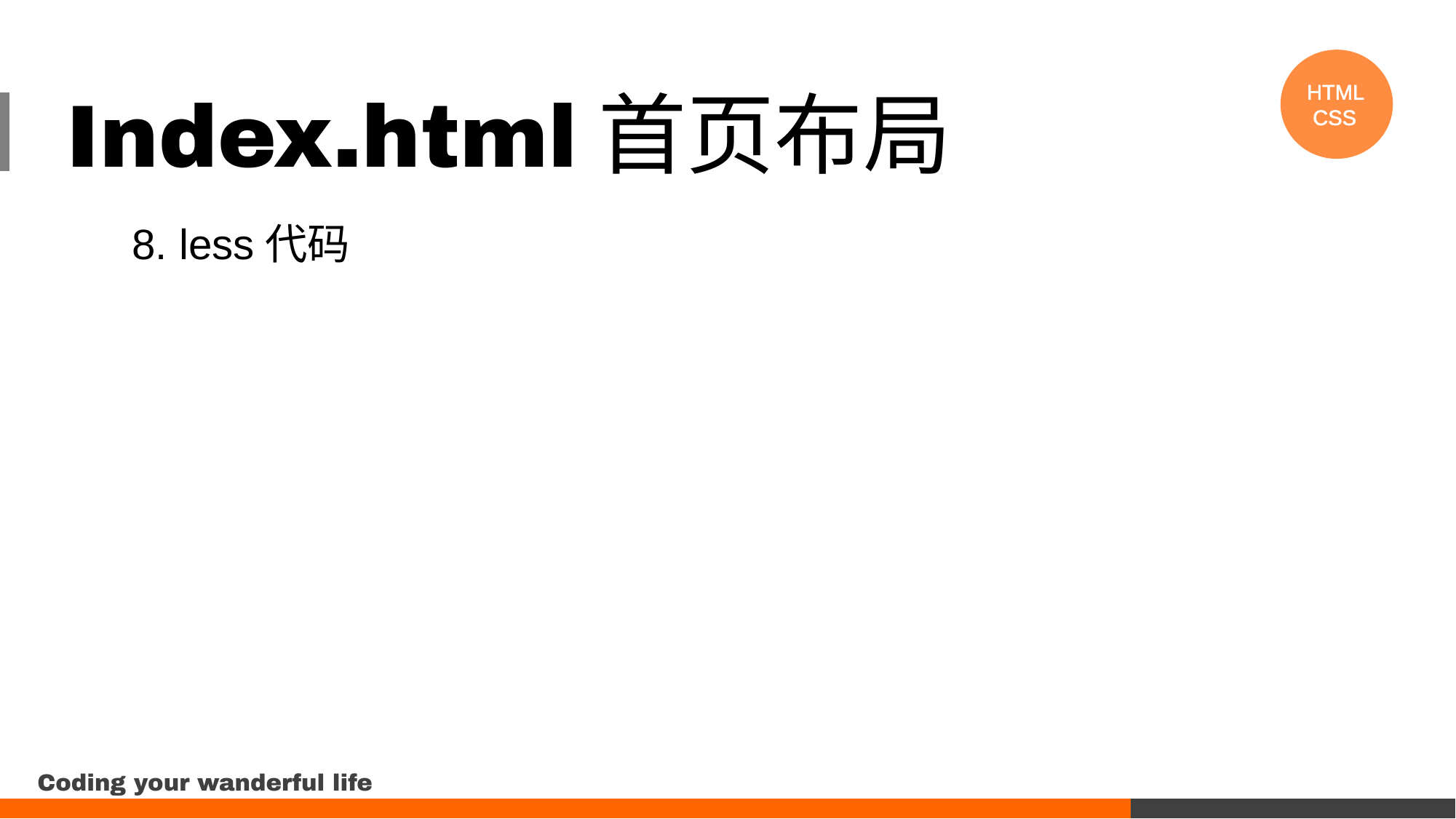

# Index.html首页布局

 HTML
  CSS

8. less代码

Coding your wanderful life